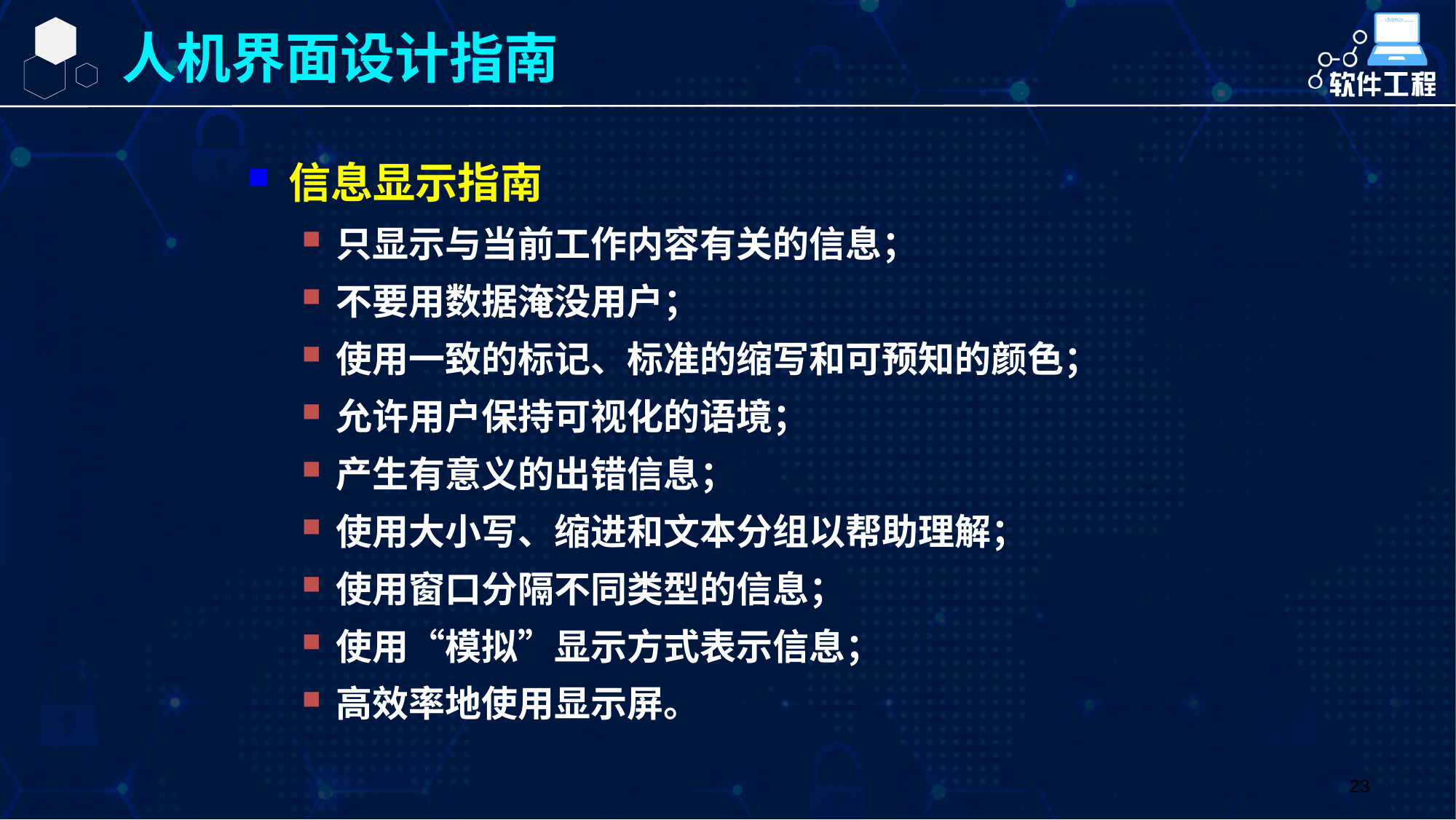

人机界面设计指南
信息显示指南
只显示与当前工作内容有关的信息；
不要用数据淹没用户；
使用一致的标记、标准的缩写和可预知的颜色；
允许用户保持可视化的语境；
产生有意义的出错信息；
使用大小写、缩进和文本分组以帮助理解；
使用窗口分隔不同类型的信息；
使用“模拟”显示方式表示信息；
高效率地使用显示屏。
23